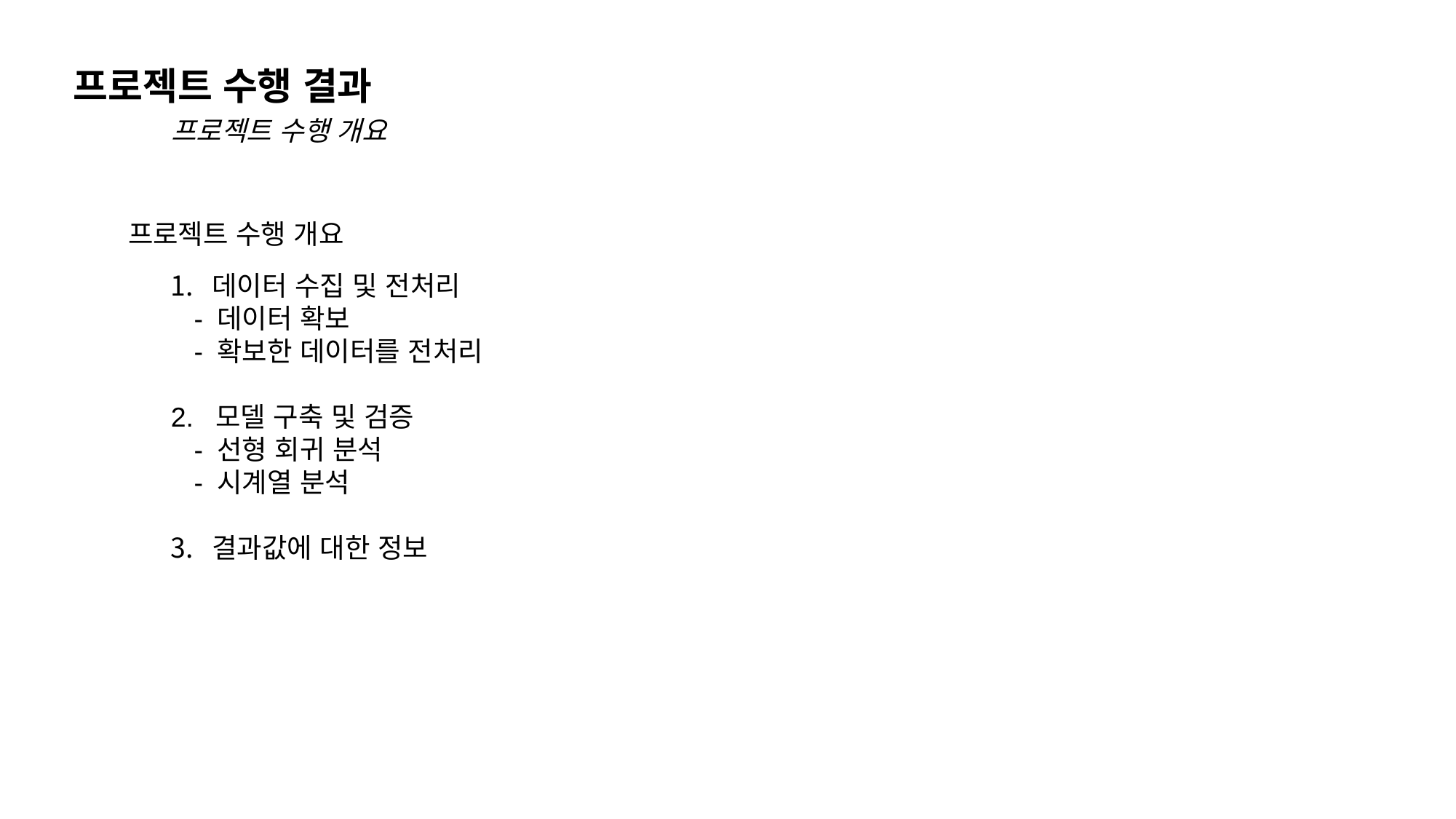

프로젝트 수행 결과
프로젝트 수행 개요
프로젝트 수행 개요
데이터 수집 및 전처리
   - 데이터 확보
   - 확보한 데이터를 전처리

2.  모델 구축 및 검증
   - 선형 회귀 분석
   - 시계열 분석

결과값에 대한 정보